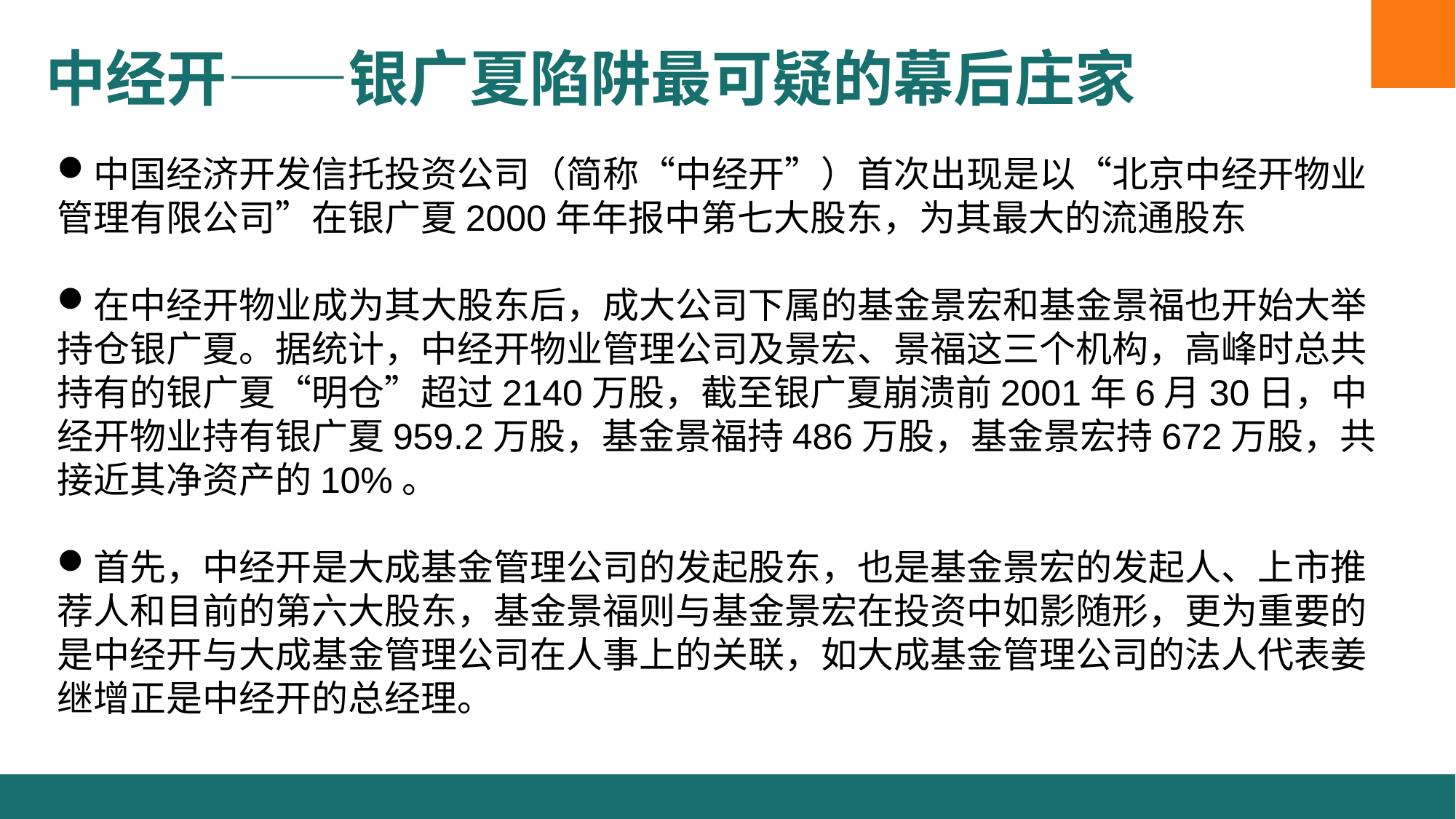

中经开——银广夏陷阱最可疑的幕后庄家
中国经济开发信托投资公司（简称“中经开”）首次出现是以“北京中经开物业管理有限公司”在银广夏2000年年报中第七大股东，为其最大的流通股东

在中经开物业成为其大股东后，成大公司下属的基金景宏和基金景福也开始大举持仓银广夏。据统计，中经开物业管理公司及景宏、景福这三个机构，高峰时总共持有的银广夏“明仓”超过2140万股，截至银广夏崩溃前2001年6月30日，中经开物业持有银广夏959.2万股，基金景福持486万股，基金景宏持672万股，共接近其净资产的10%。

首先，中经开是大成基金管理公司的发起股东，也是基金景宏的发起人、上市推荐人和目前的第六大股东，基金景福则与基金景宏在投资中如影随形，更为重要的是中经开与大成基金管理公司在人事上的关联，如大成基金管理公司的法人代表姜继增正是中经开的总经理。